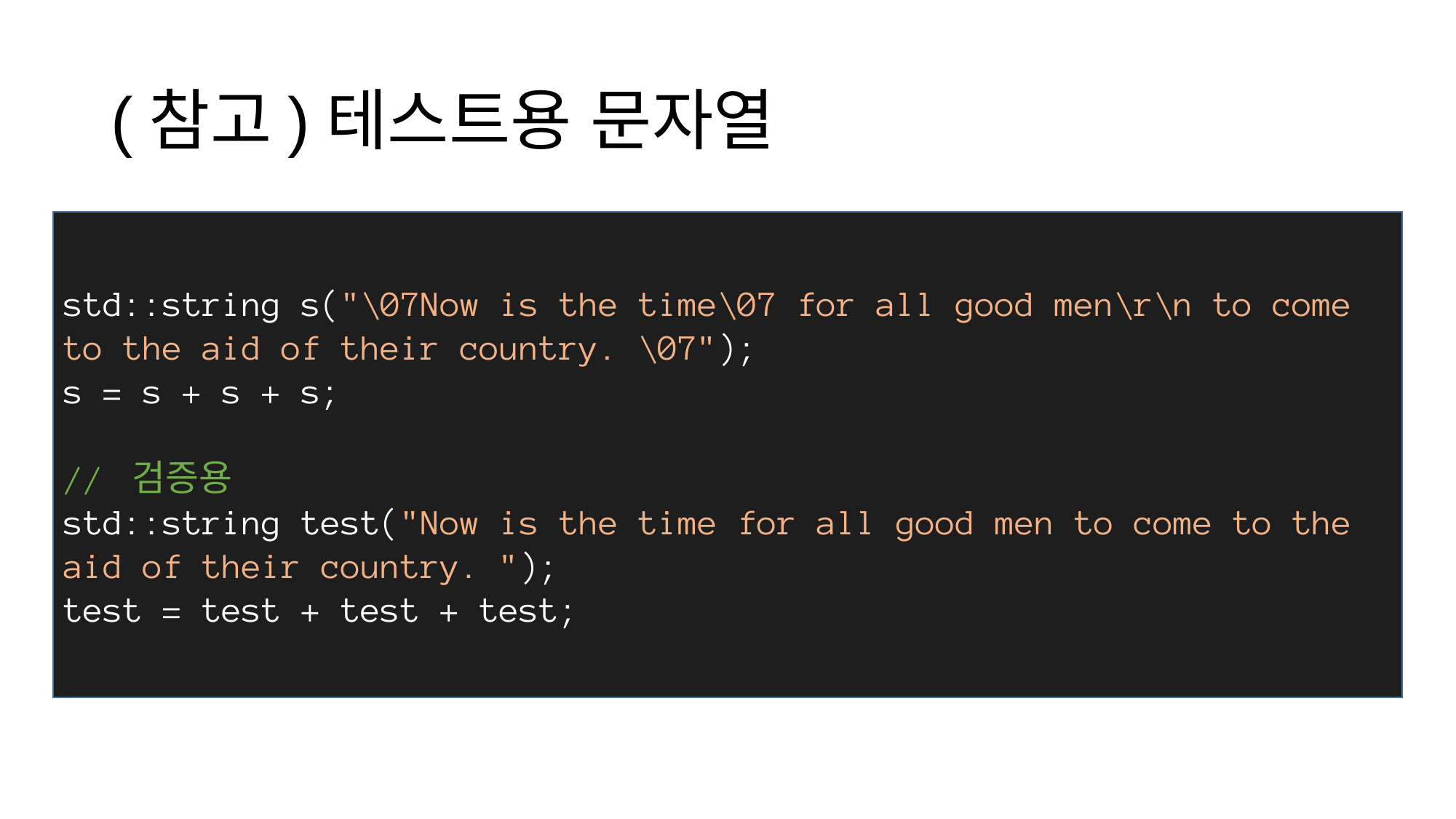

# (참고)테스트용 문자열
std::string s("\07Now is the time\07 for all good men\r\n to come to the aid of their country. \07");
s = s + s + s;

// 검증용
std::string test("Now is the time for all good men to come to the aid of their country. ");
test = test + test + test;